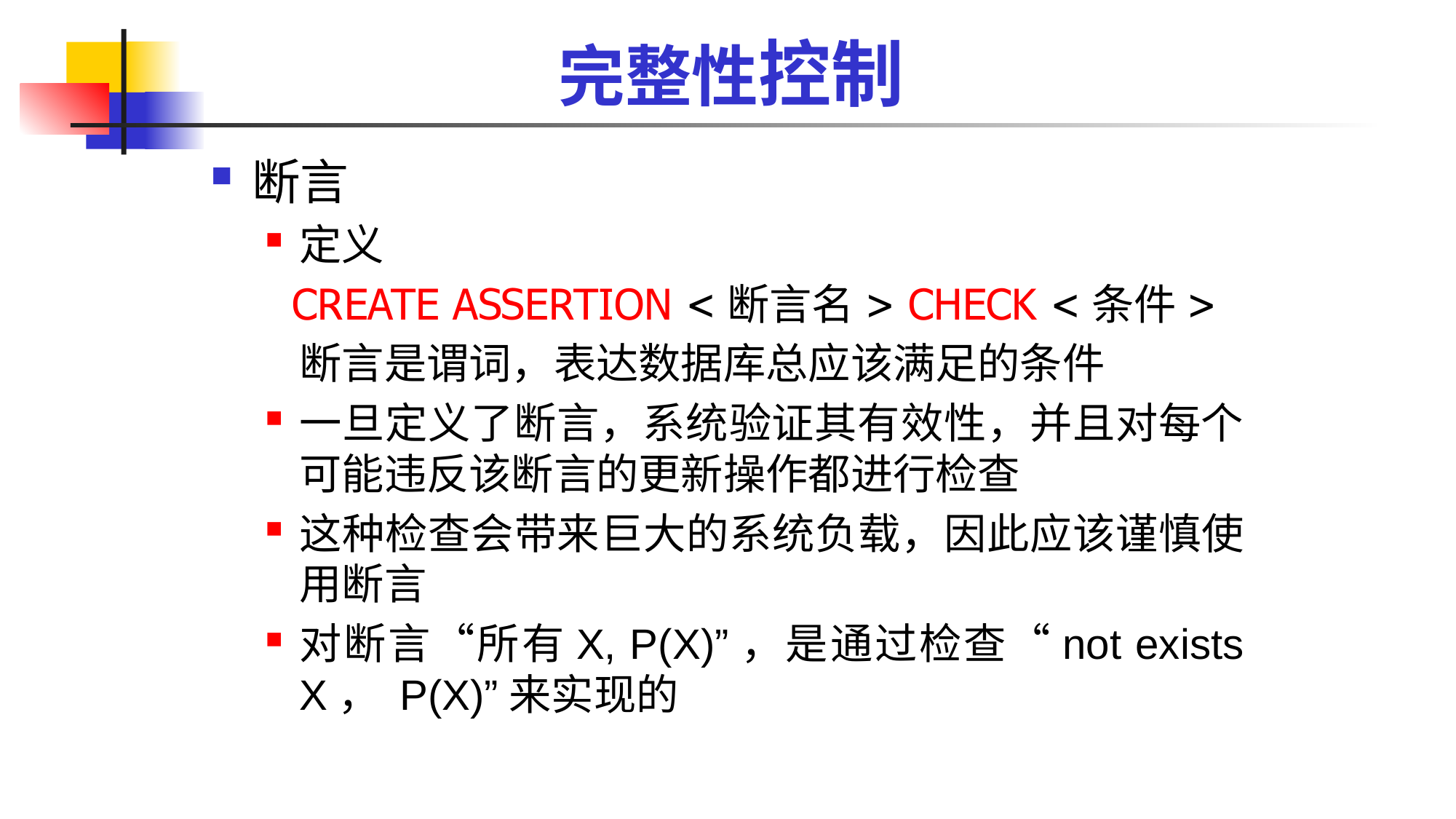

# 完整性控制
断言
定义
CREATE ASSERTION <断言名> CHECK <条件>
	断言是谓词，表达数据库总应该满足的条件
一旦定义了断言，系统验证其有效性，并且对每个可能违反该断言的更新操作都进行检查
这种检查会带来巨大的系统负载，因此应该谨慎使用断言
对断言“所有X, P(X)”，是通过检查“not exists X， P(X)”来实现的